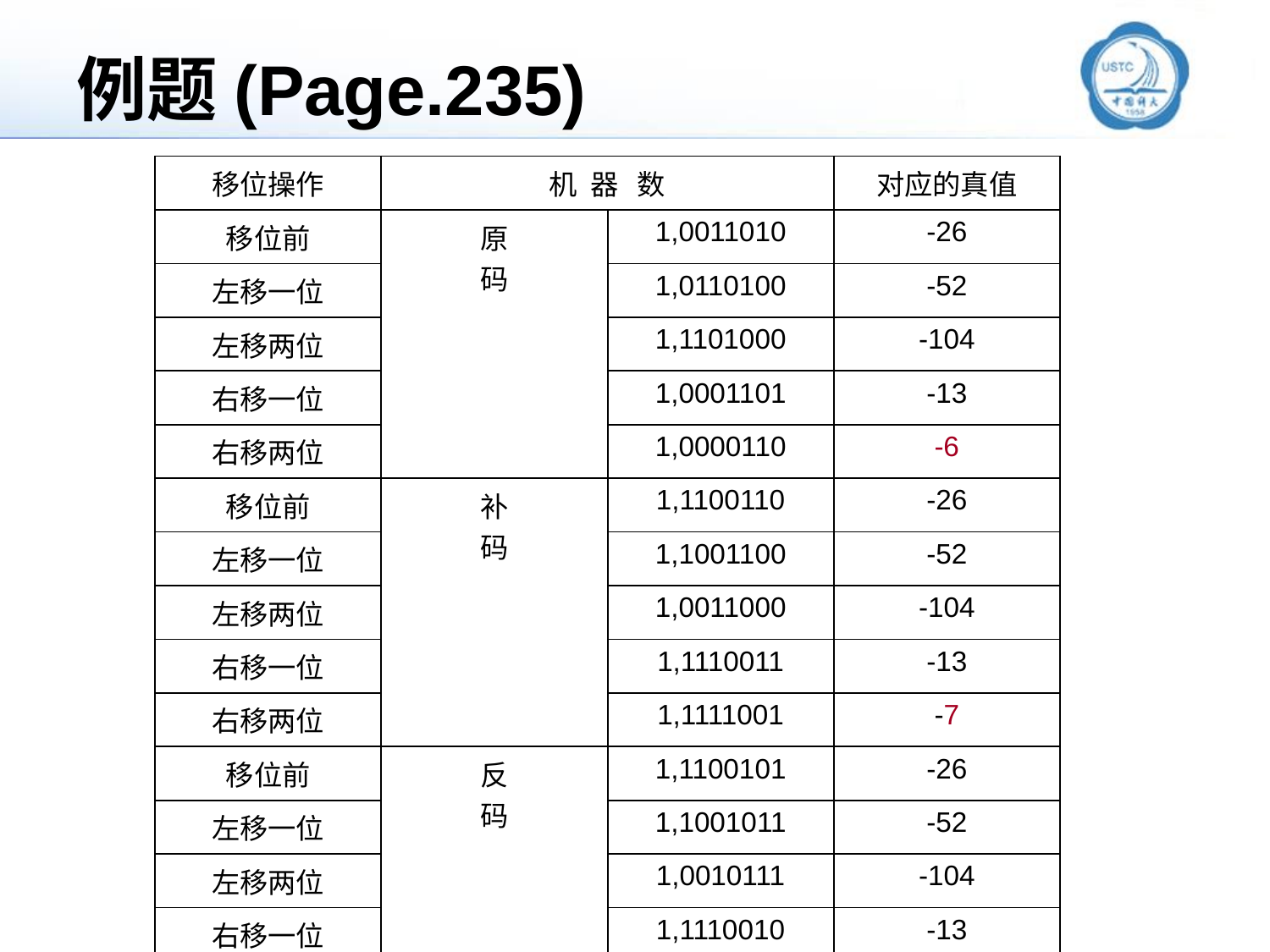

# 例题(Page.235)
| 移位操作 | 机  器   数 |  | 对应的真值 |
| --- | --- | --- | --- |
| 移位前 | 原 码 | 1,0011010 | -26 |
| 左移一位 |  | 1,0110100 | -52 |
| 左移两位 |  | 1,1101000 | -104 |
| 右移一位 |  | 1,0001101 | -13 |
| 右移两位 |  | 1,0000110 | -6 |
| 移位前 | 补 码 | 1,1100110 | -26 |
| 左移一位 |  | 1,1001100 | -52 |
| 左移两位 |  | 1,0011000 | -104 |
| 右移一位 |  | 1,1110011 | -13 |
| 右移两位 |  | 1,1111001 | -7 |
| 移位前 | 反 码 | 1,1100101 | -26 |
| 左移一位 |  | 1,1001011 | -52 |
| 左移两位 |  | 1,0010111 | -104 |
| 右移一位 |  | 1,1110010 | -13 |
| 右移两位 |  | 1,1111001 | -6 |